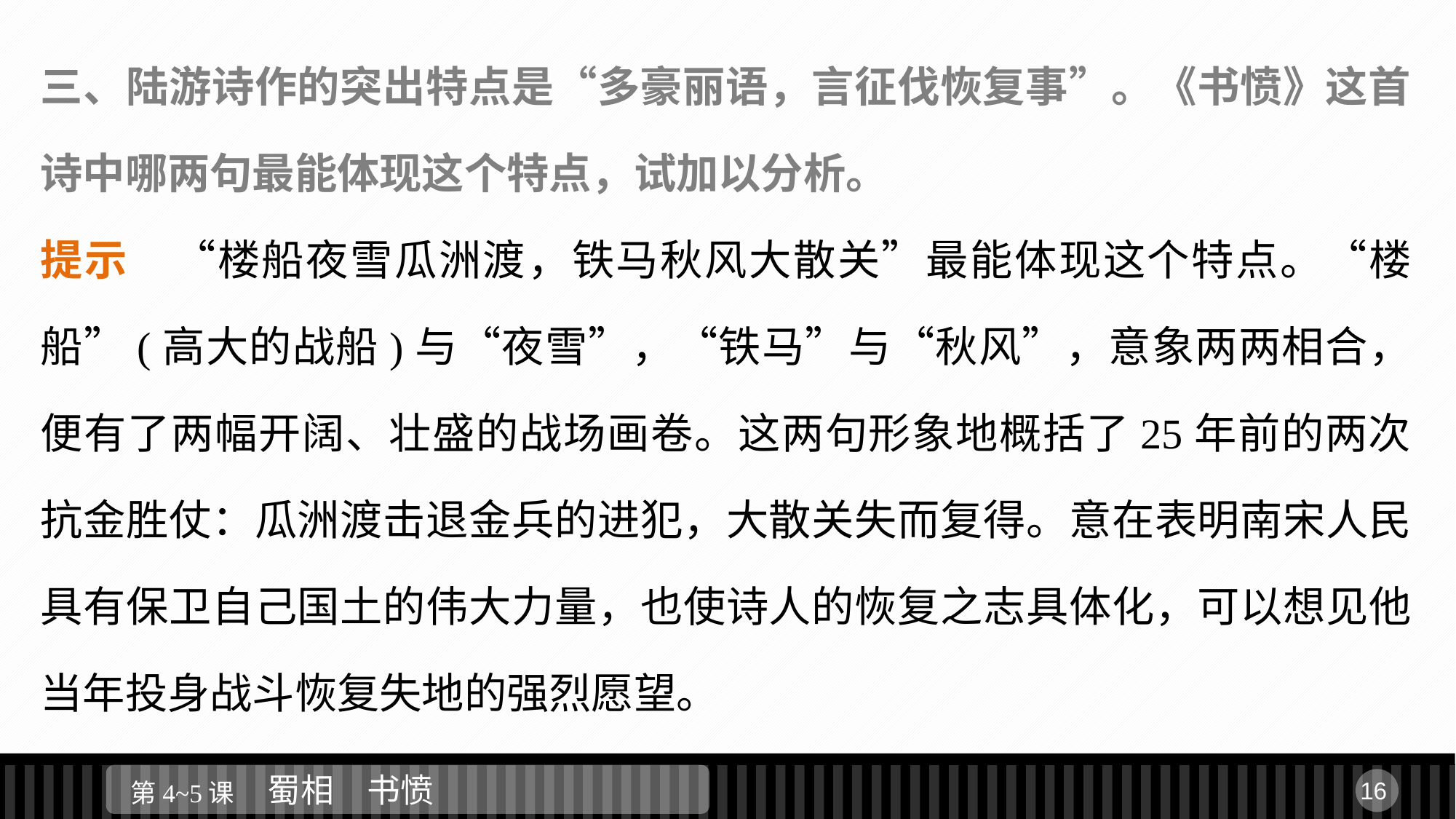

三、陆游诗作的突出特点是“多豪丽语，言征伐恢复事”。《书愤》这首诗中哪两句最能体现这个特点，试加以分析。
提示　“楼船夜雪瓜洲渡，铁马秋风大散关”最能体现这个特点。“楼船”(高大的战船)与“夜雪”，“铁马”与“秋风”，意象两两相合，便有了两幅开阔、壮盛的战场画卷。这两句形象地概括了25年前的两次抗金胜仗：瓜洲渡击退金兵的进犯，大散关失而复得。意在表明南宋人民具有保卫自己国土的伟大力量，也使诗人的恢复之志具体化，可以想见他当年投身战斗恢复失地的强烈愿望。